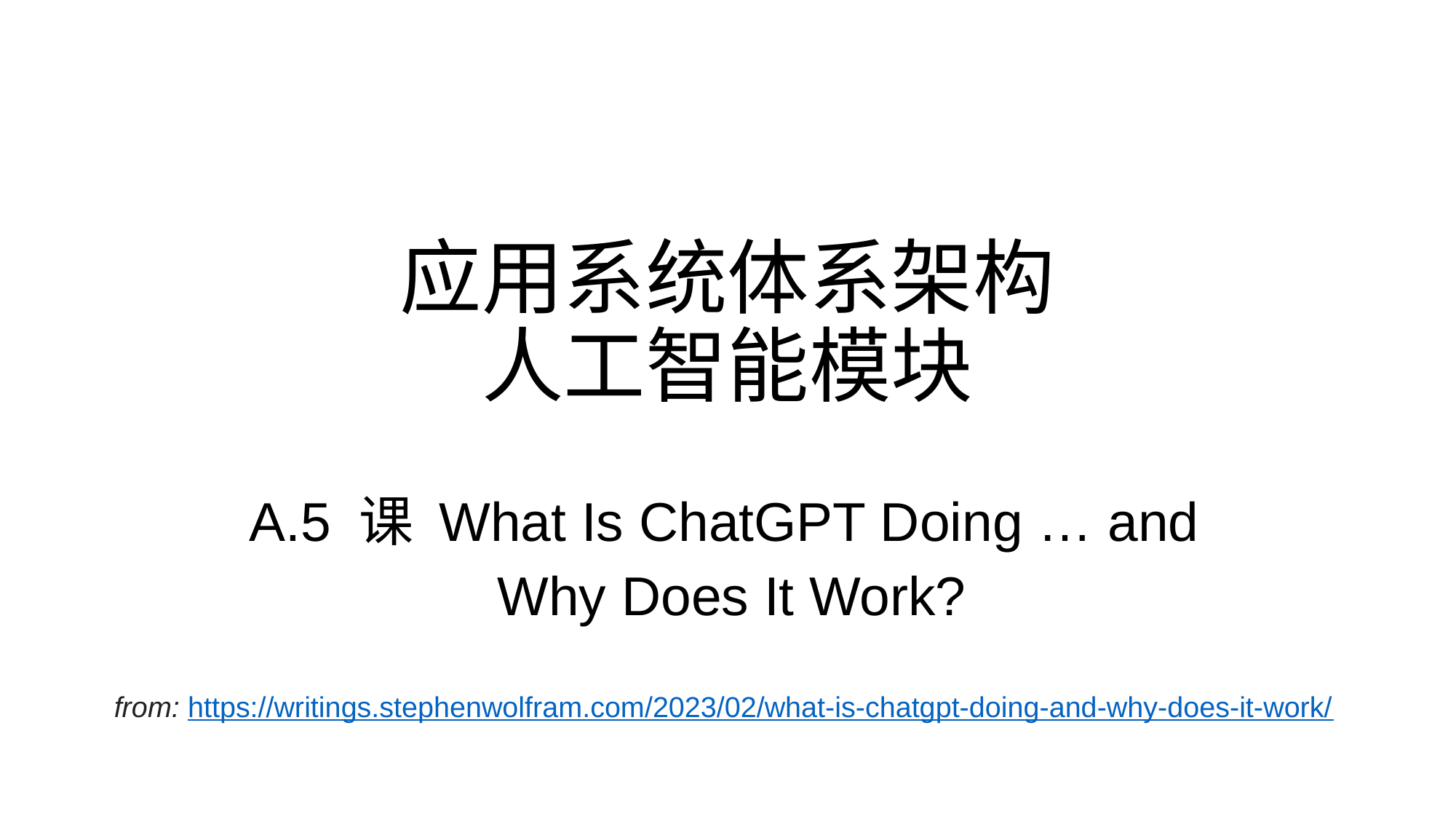

# 应用系统体系架构 人工智能模块

A.5 课 What Is ChatGPT Doing … and
Why Does It Work?

from: https://writings.stephenwolfram.com/2023/02/what-is-chatgpt-doing-and-why-does-it-work/